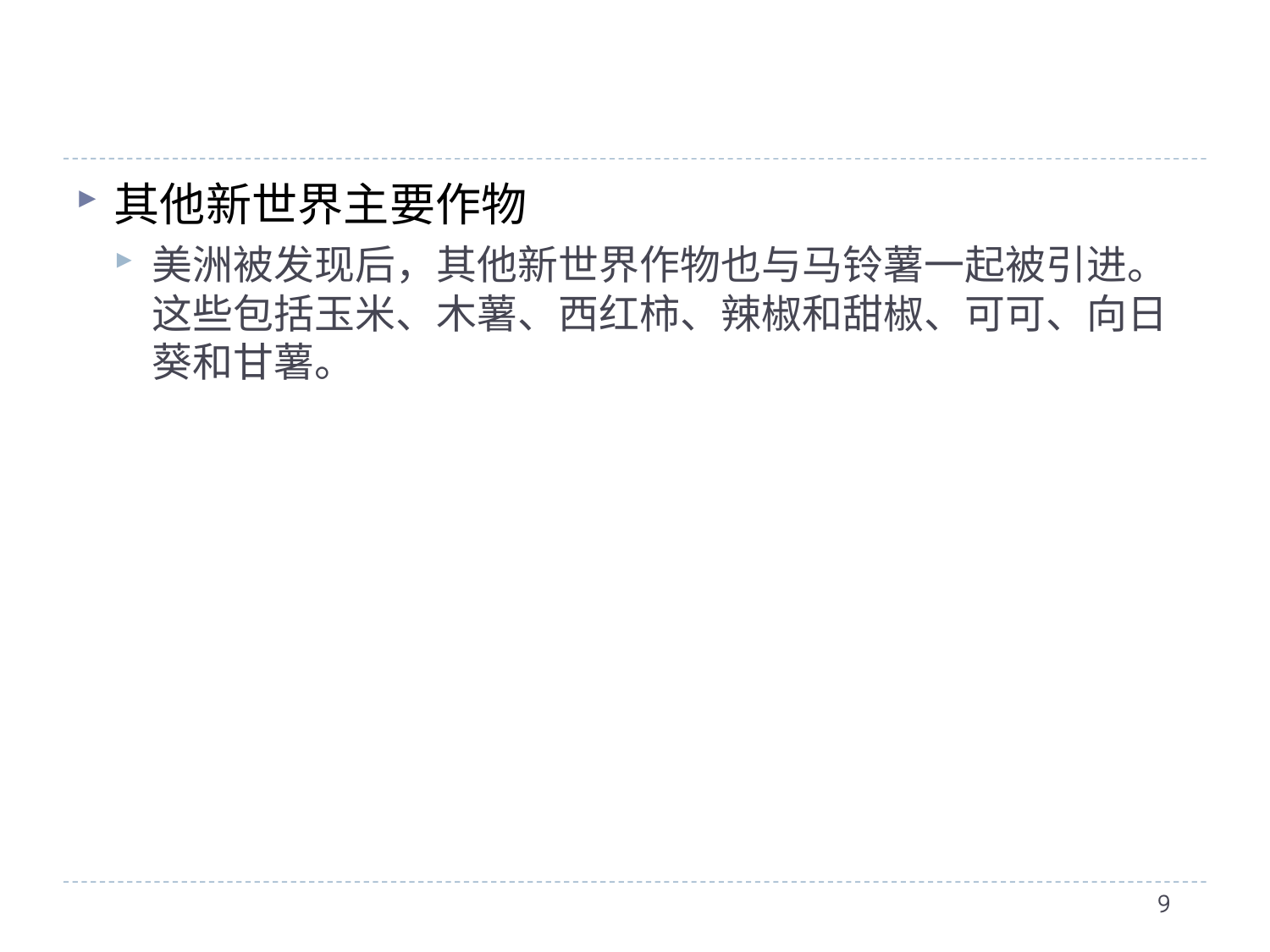

其他新世界主要作物
美洲被发现后，其他新世界作物也与马铃薯一起被引进。这些包括玉米、木薯、西红柿、辣椒和甜椒、可可、向日葵和甘薯。
9